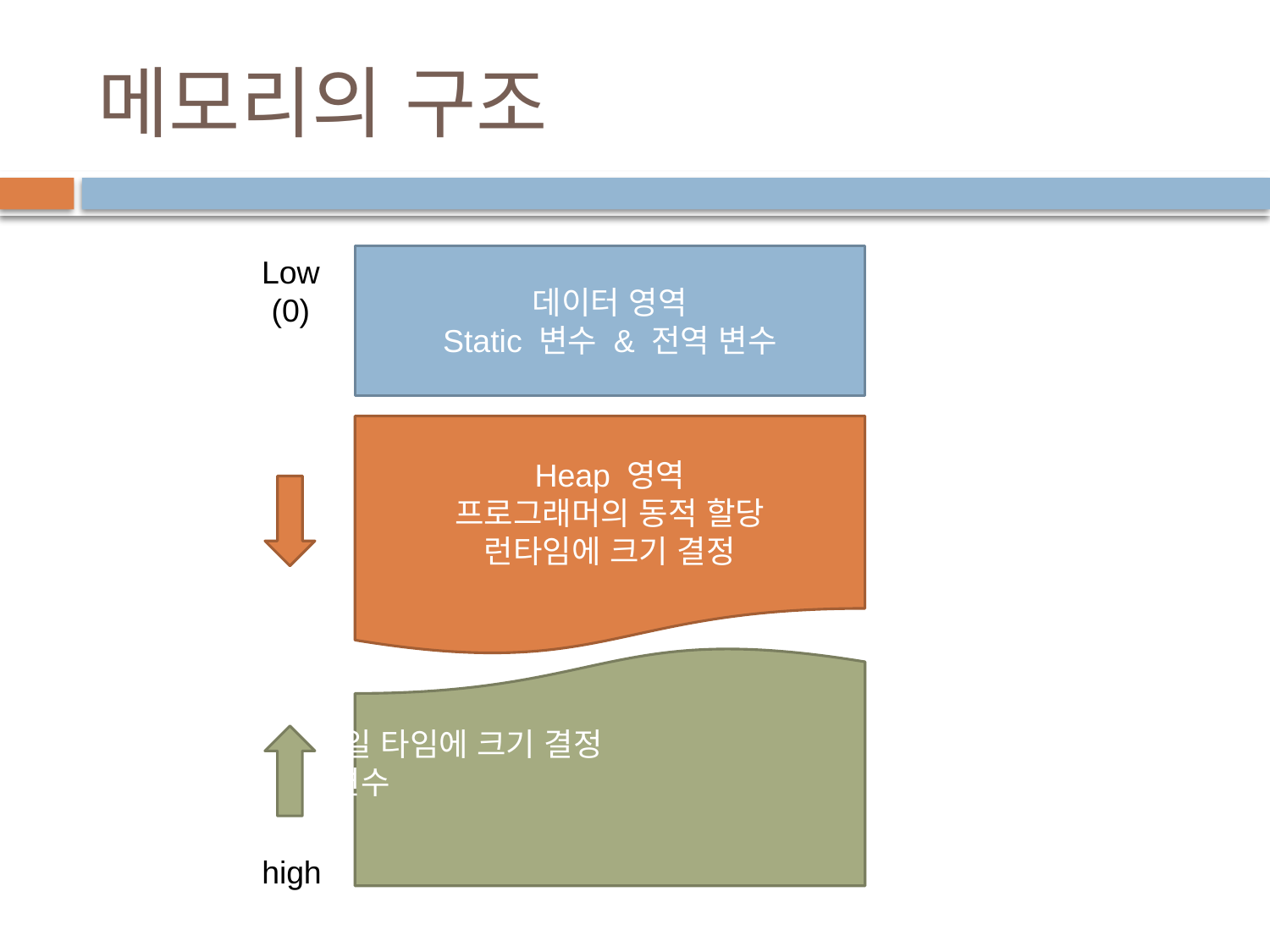

# 메모리의 구조
Low
(0)
데이터 영역
Static 변수 & 전역 변수
Heap 영역
프로그래머의 동적 할당
런타임에 크기 결정

STACK 영역
지역변수 & 매개 변수
컴파일 타임에 크기 결정

high